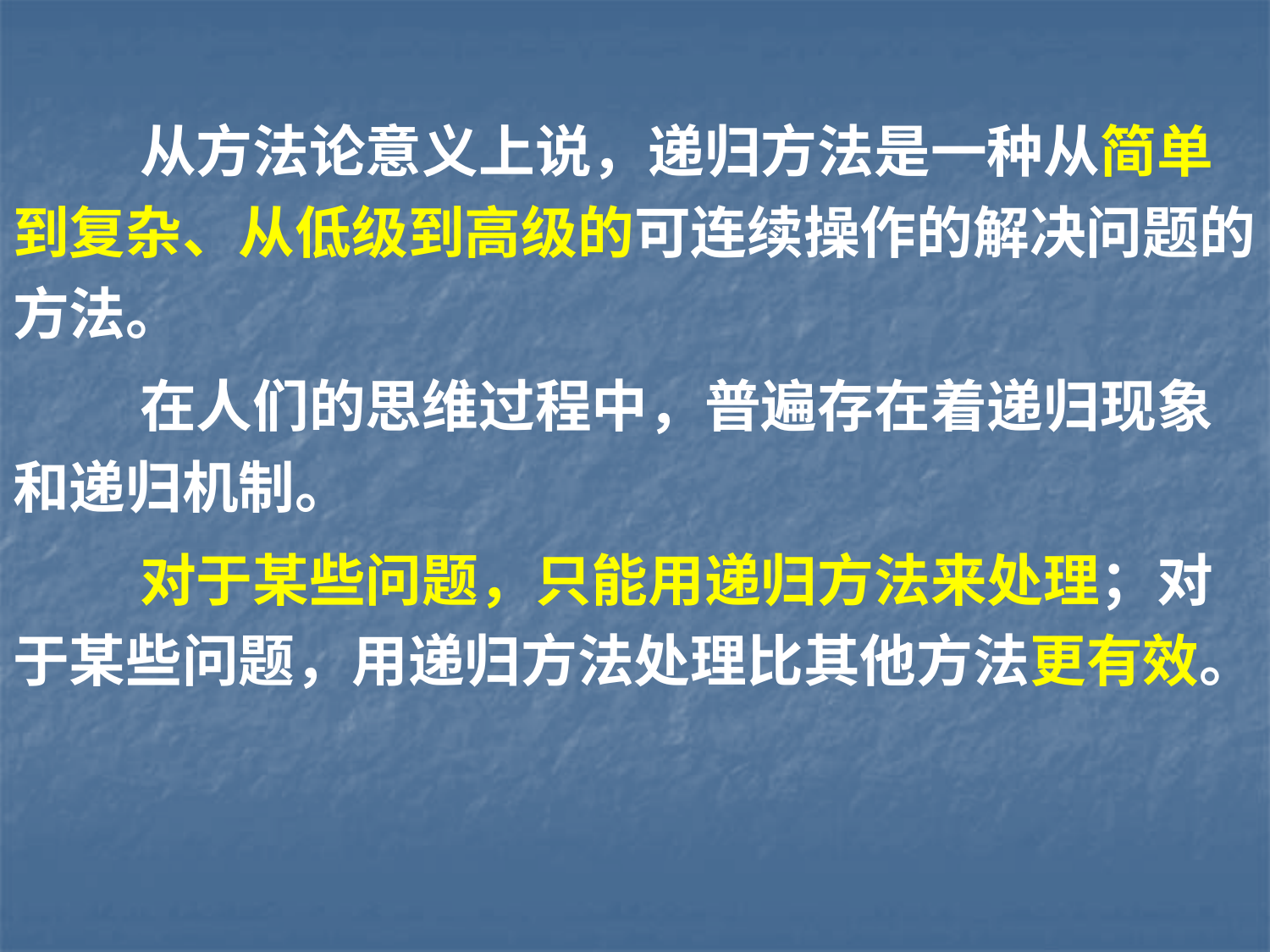

从方法论意义上说，递归方法是一种从简单到复杂、从低级到高级的可连续操作的解决问题的方法。
	在人们的思维过程中，普遍存在着递归现象和递归机制。
	对于某些问题，只能用递归方法来处理；对于某些问题，用递归方法处理比其他方法更有效。